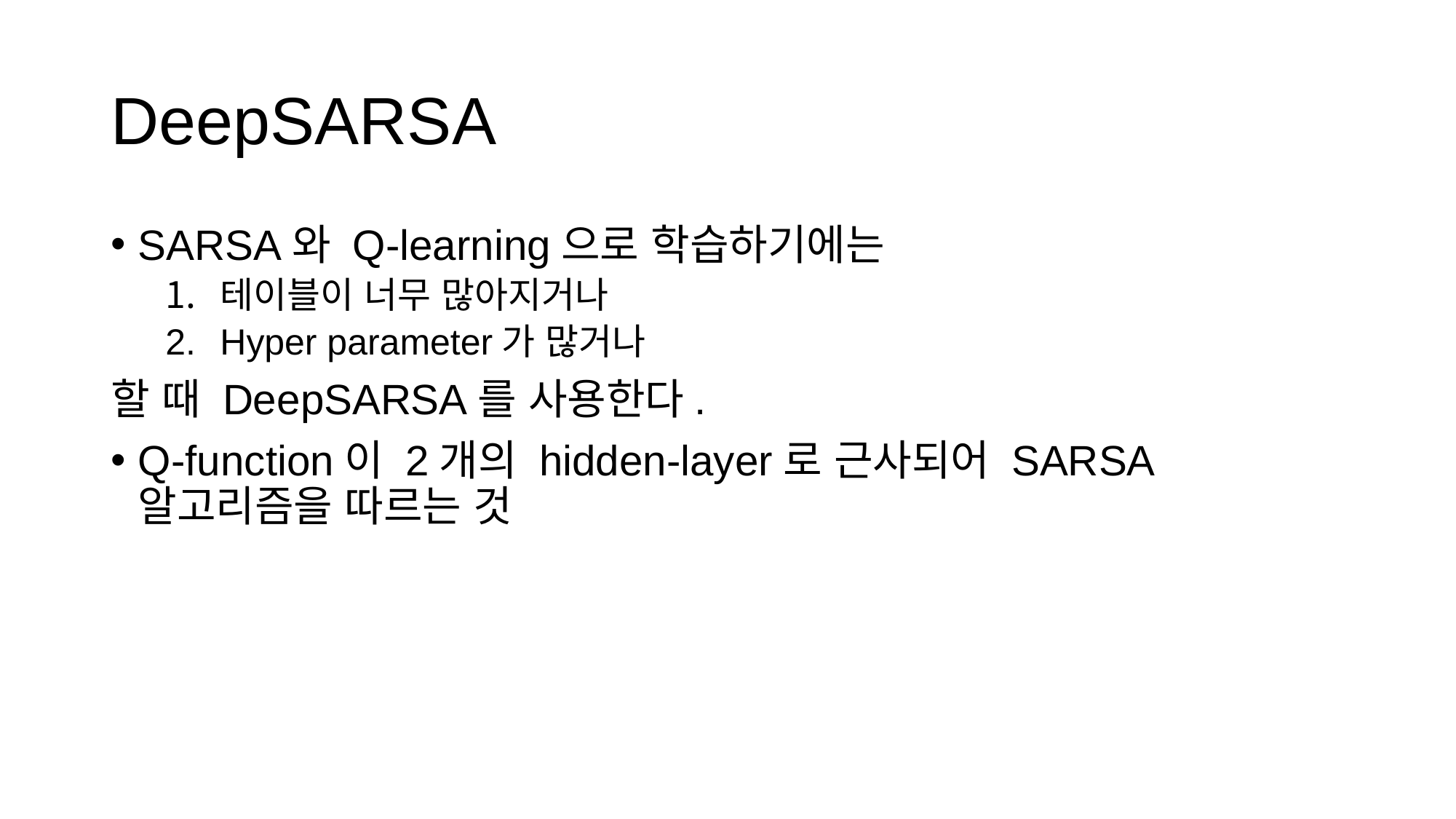

# DeepSARSA
SARSA와 Q-learning으로 학습하기에는
테이블이 너무 많아지거나
Hyper parameter가 많거나
할 때 DeepSARSA를 사용한다.
Q-function이 2개의 hidden-layer로 근사되어 SARSA 알고리즘을 따르는 것